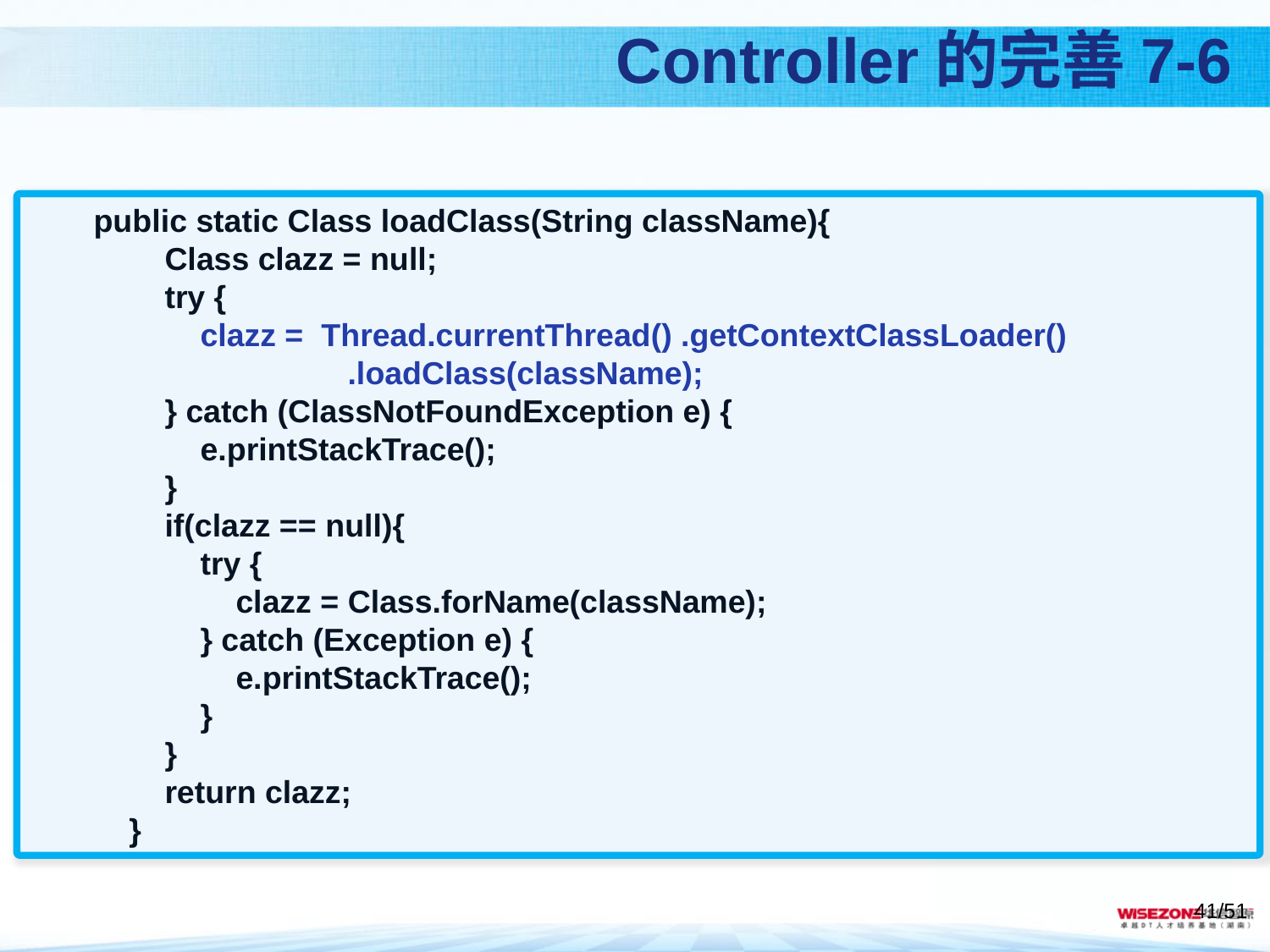

# Controller的完善7-6
public static Class loadClass(String className){
        Class clazz = null;
        try {
            clazz =  Thread.currentThread() .getContextClassLoader()
			.loadClass(className);
        } catch (ClassNotFoundException e) {
            e.printStackTrace();
        }
        if(clazz == null){
            try {
                clazz = Class.forName(className);
            } catch (Exception e) {
                e.printStackTrace();
            }
        }
        return clazz;
    }
41/51